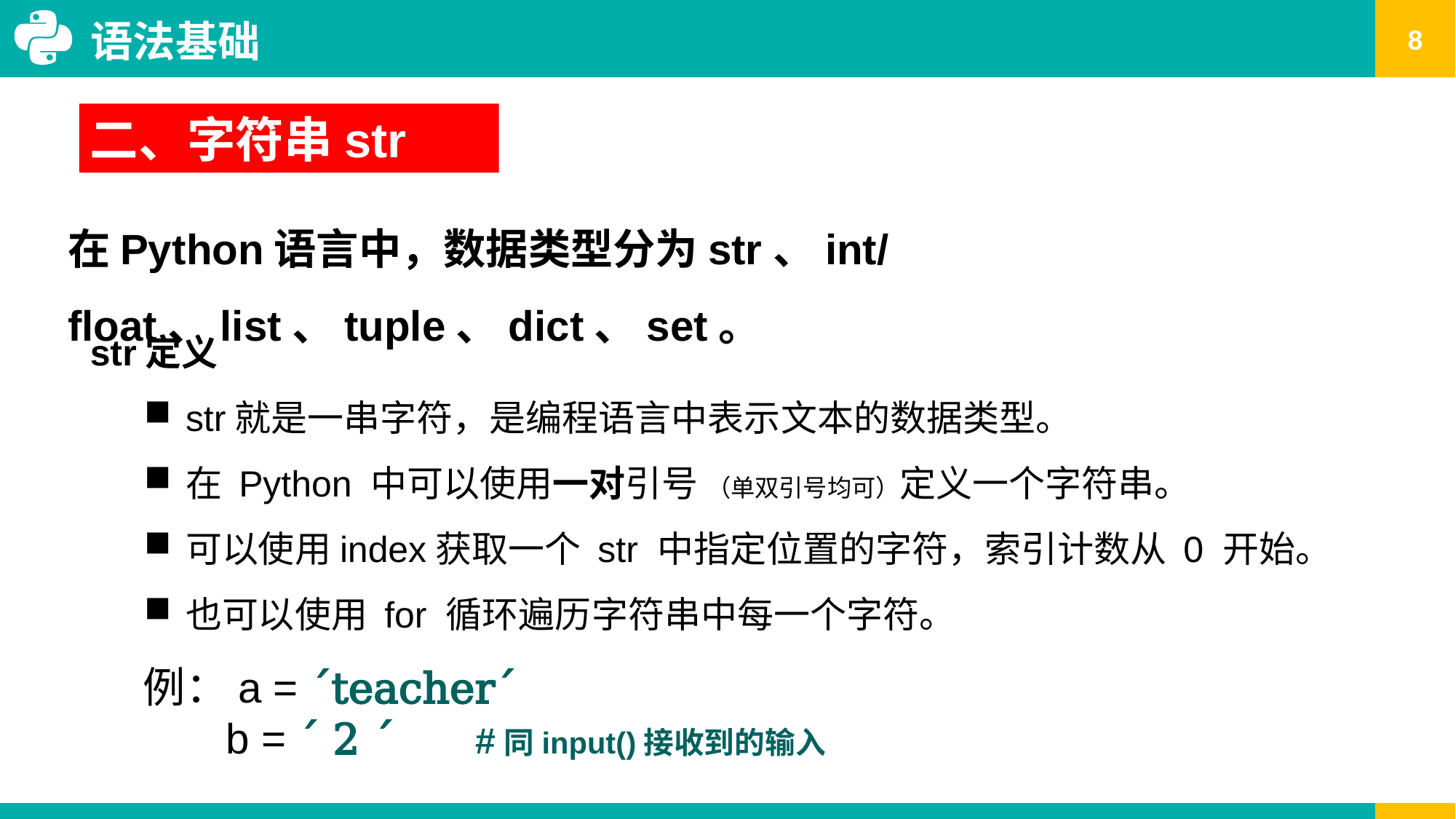

语法基础
二、字符串str
在Python语言中，数据类型分为str、int/float、list、tuple、dict、set。
str定义
str就是一串字符，是编程语言中表示文本的数据类型。
在 Python 中可以使用一对引号 （单双引号均可）定义一个字符串。
可以使用index获取一个 str 中指定位置的字符，索引计数从 0 开始。
也可以使用 for 循环遍历字符串中每一个字符。
例：a = ´teacher´
       b = ´ 2 ´      #同input()接收到的输入